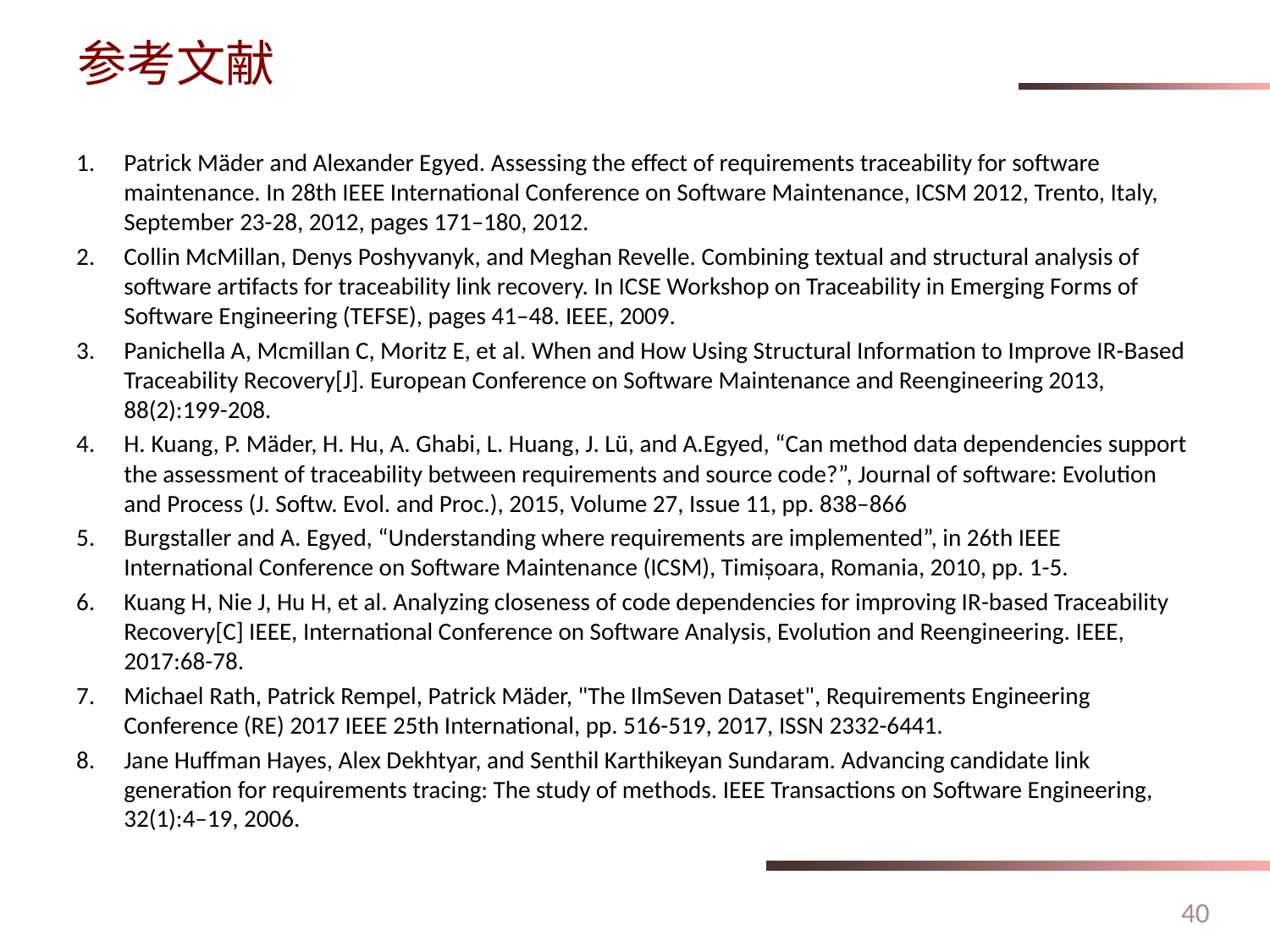

# 参考文献

Patrick Mäder and Alexander Egyed. Assessing the effect of requirements traceability for software maintenance. In 28th IEEE International Conference on Software Maintenance, ICSM 2012, Trento, Italy, September 23-28, 2012, pages 171–180, 2012.
Collin McMillan, Denys Poshyvanyk, and Meghan Revelle. Combining textual and structural analysis of software artifacts for traceability link recovery. In ICSE Workshop on Traceability in Emerging Forms of Software Engineering (TEFSE), pages 41–48. IEEE, 2009.
Panichella A, Mcmillan C, Moritz E, et al. When and How Using Structural Information to Improve IR-Based Traceability Recovery[J]. European Conference on Software Maintenance and Reengineering 2013, 88(2):199-208.
H. Kuang, P. Mäder, H. Hu, A. Ghabi, L. Huang, J. Lü, and A.Egyed, “Can method data dependencies support the assessment of traceability between requirements and source code?”, Journal of software: Evolution and Process (J. Softw. Evol. and Proc.), 2015, Volume 27, Issue 11, pp. 838–866
Burgstaller and A. Egyed, “Understanding where requirements are implemented”, in 26th IEEE International Conference on Software Maintenance (ICSM), Timișoara, Romania, 2010, pp. 1-5.
Kuang H, Nie J, Hu H, et al. Analyzing closeness of code dependencies for improving IR-based Traceability Recovery[C] IEEE, International Conference on Software Analysis, Evolution and Reengineering. IEEE, 2017:68-78.
Michael Rath, Patrick Rempel, Patrick Mäder, "The IlmSeven Dataset", Requirements Engineering Conference (RE) 2017 IEEE 25th International, pp. 516-519, 2017, ISSN 2332-6441.
Jane Huffman Hayes, Alex Dekhtyar, and Senthil Karthikeyan Sundaram. Advancing candidate link generation for requirements tracing: The study of methods. IEEE Transactions on Software Engineering, 32(1):4–19, 2006.

40